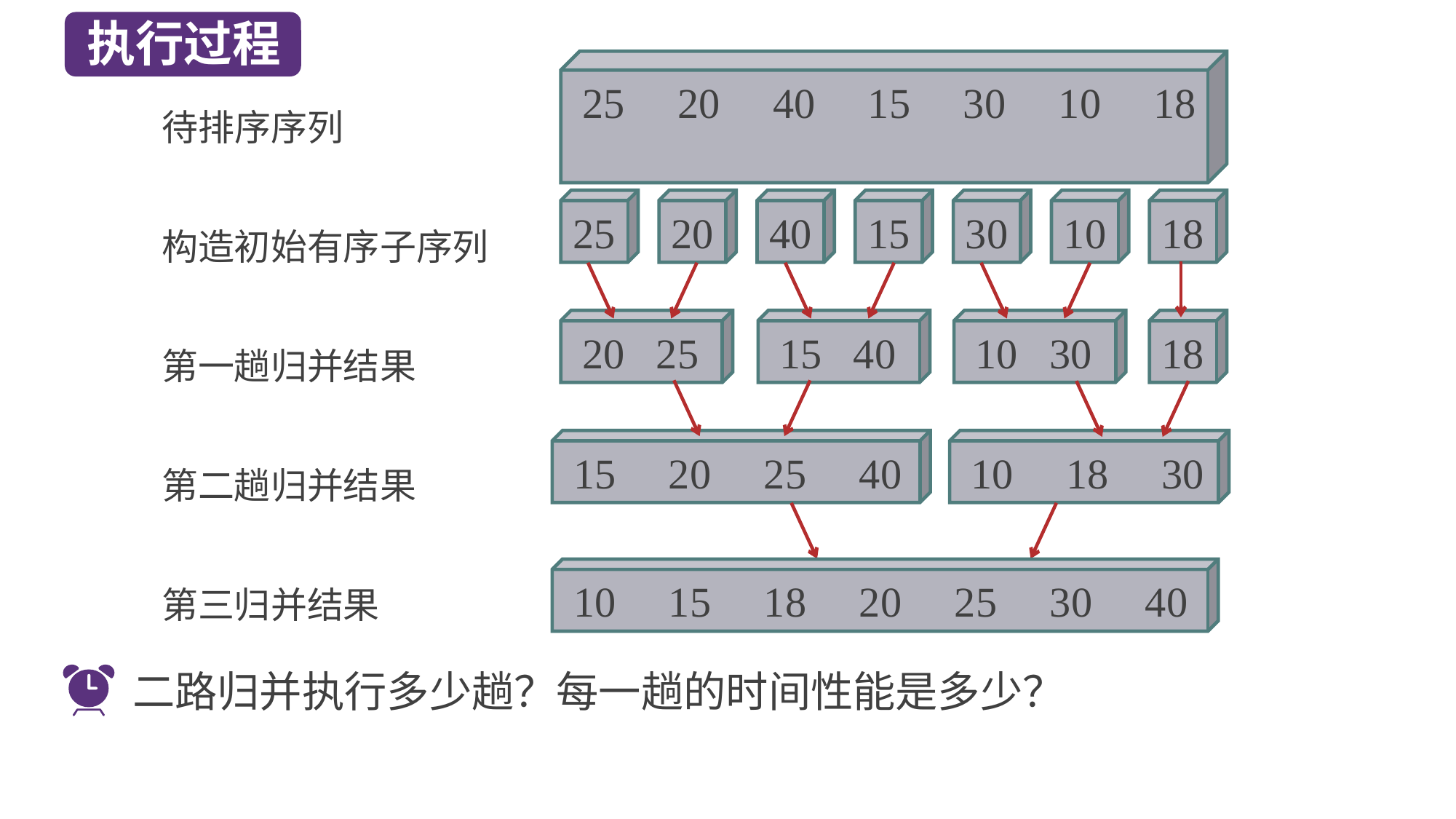

执行过程

 25     20     40     15     30     10     18
待排序序列
25
20
40
15
30
10
18
构造初始有序子序列
 20   25
 15   40
 10   30
18
第一趟归并结果
 15     20     25     40
 10     18     30
第二趟归并结果
 10     15     18     20     25     30     40
第三归并结果
二路归并执行多少趟？每一趟的时间性能是多少？